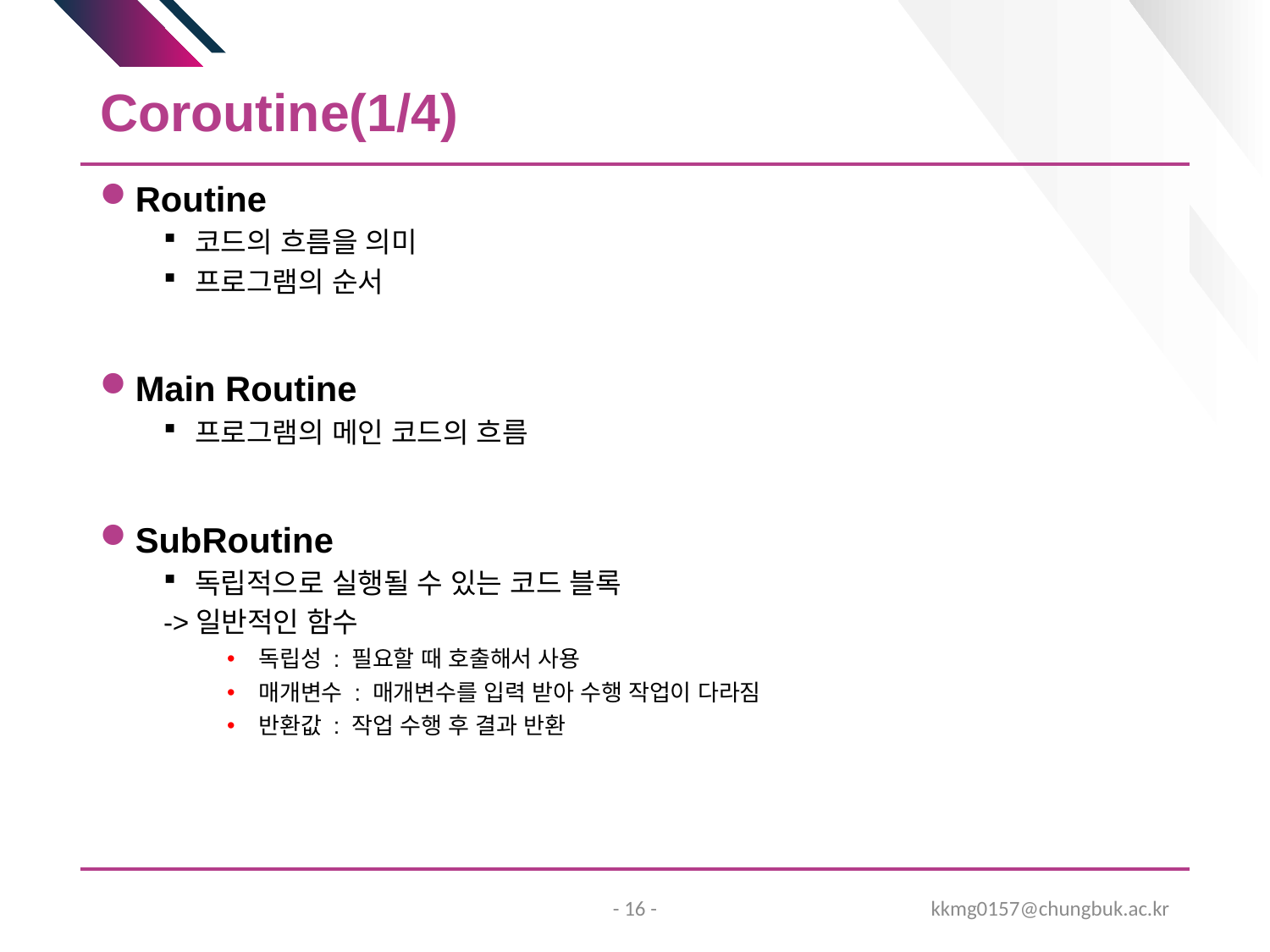

# Coroutine(1/4)
Routine
코드의 흐름을 의미
프로그램의 순서

Main Routine
프로그램의 메인 코드의 흐름

SubRoutine
독립적으로 실행될 수 있는 코드 블록
->일반적인 함수
독립성 : 필요할 때 호출해서 사용
매개변수 : 매개변수를 입력 받아 수행 작업이 다라짐
반환값 : 작업 수행 후 결과 반환

- 16 -
kkmg0157@chungbuk.ac.kr